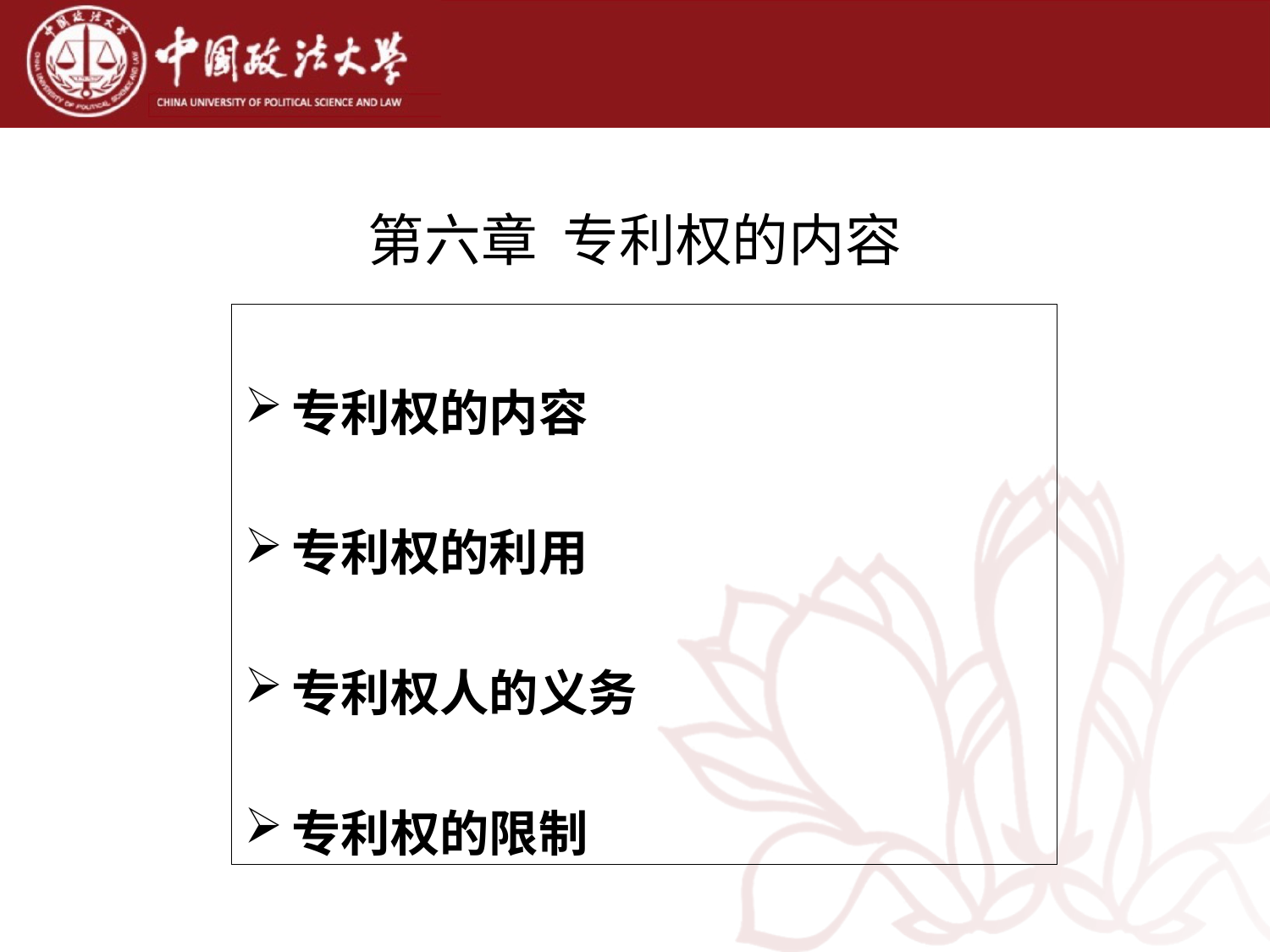

# 第六章  专利权的内容
专利权的内容
专利权的利用
专利权人的义务
专利权的限制